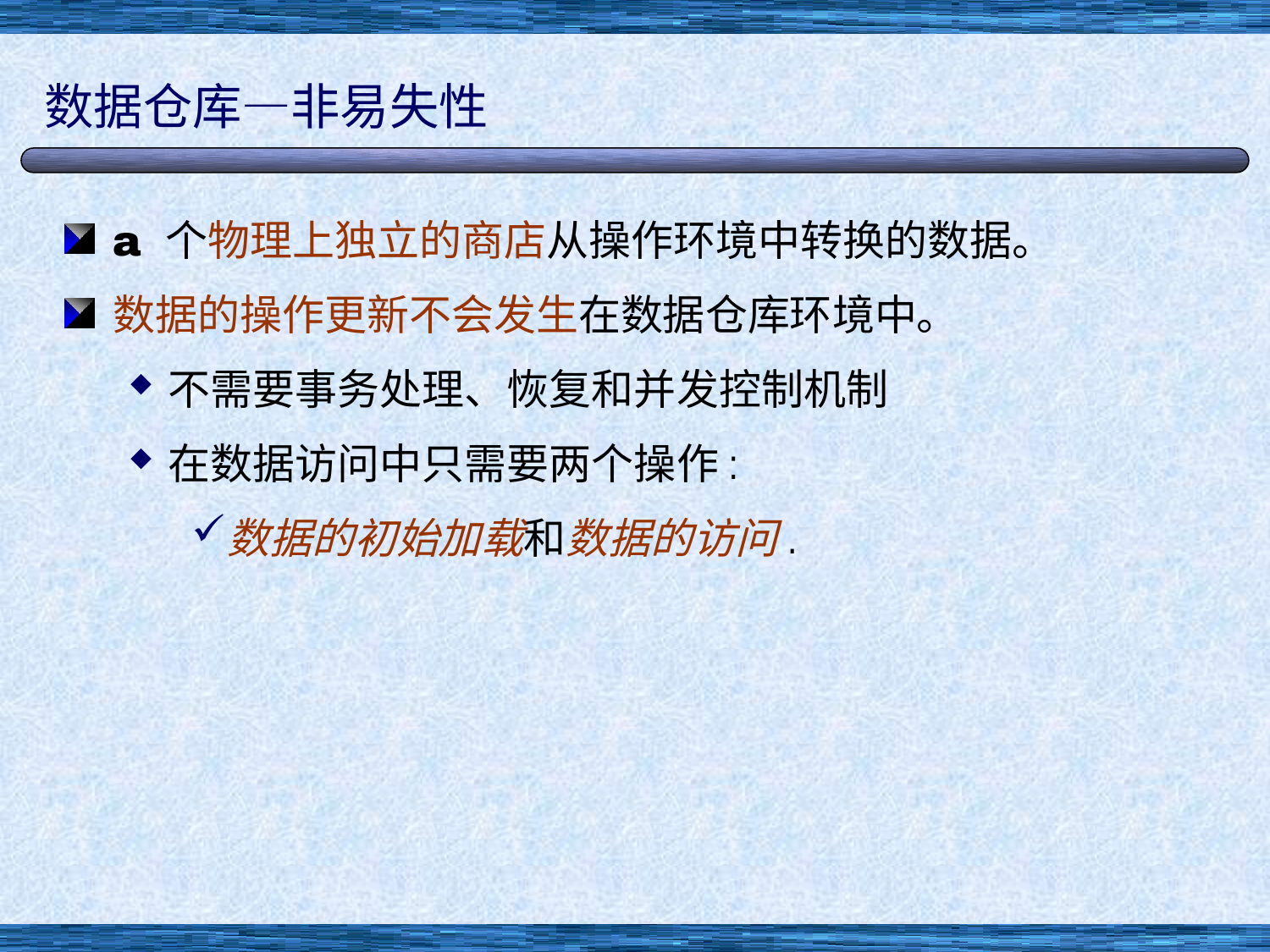

# 数据仓库—非易失性
a 个物理上独立的商店从操作环境中转换的数据。
数据的操作更新不会发生在数据仓库环境中。
不需要事务处理、恢复和并发控制机制
在数据访问中只需要两个操作:
数据的初始加载和数据的访问.